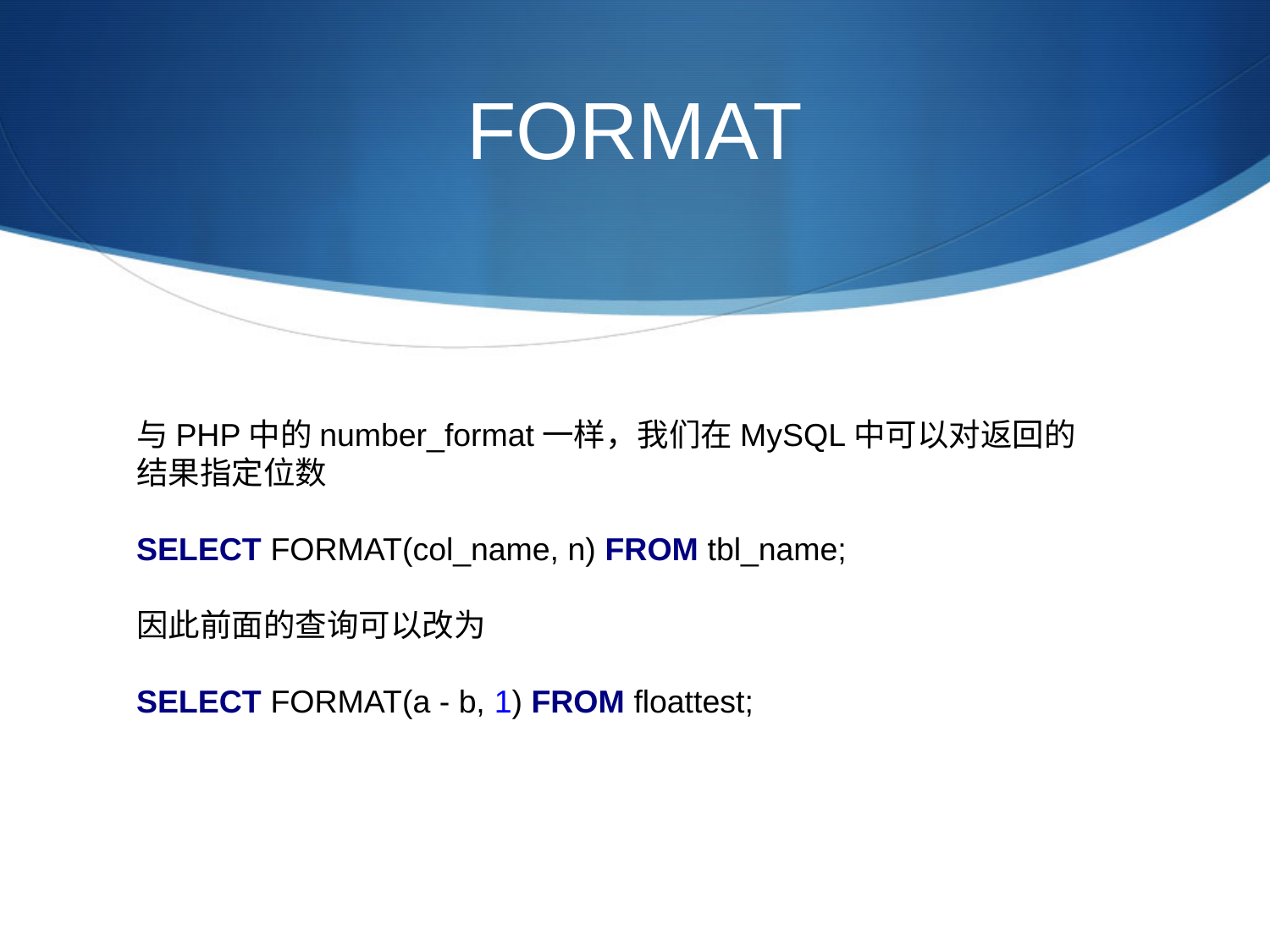

# FORMAT
与PHP中的number_format一样，我们在MySQL中可以对返回的结果指定位数

SELECT FORMAT(col_name, n) FROM tbl_name;

因此前面的查询可以改为

SELECT FORMAT(a - b, 1) FROM floattest;